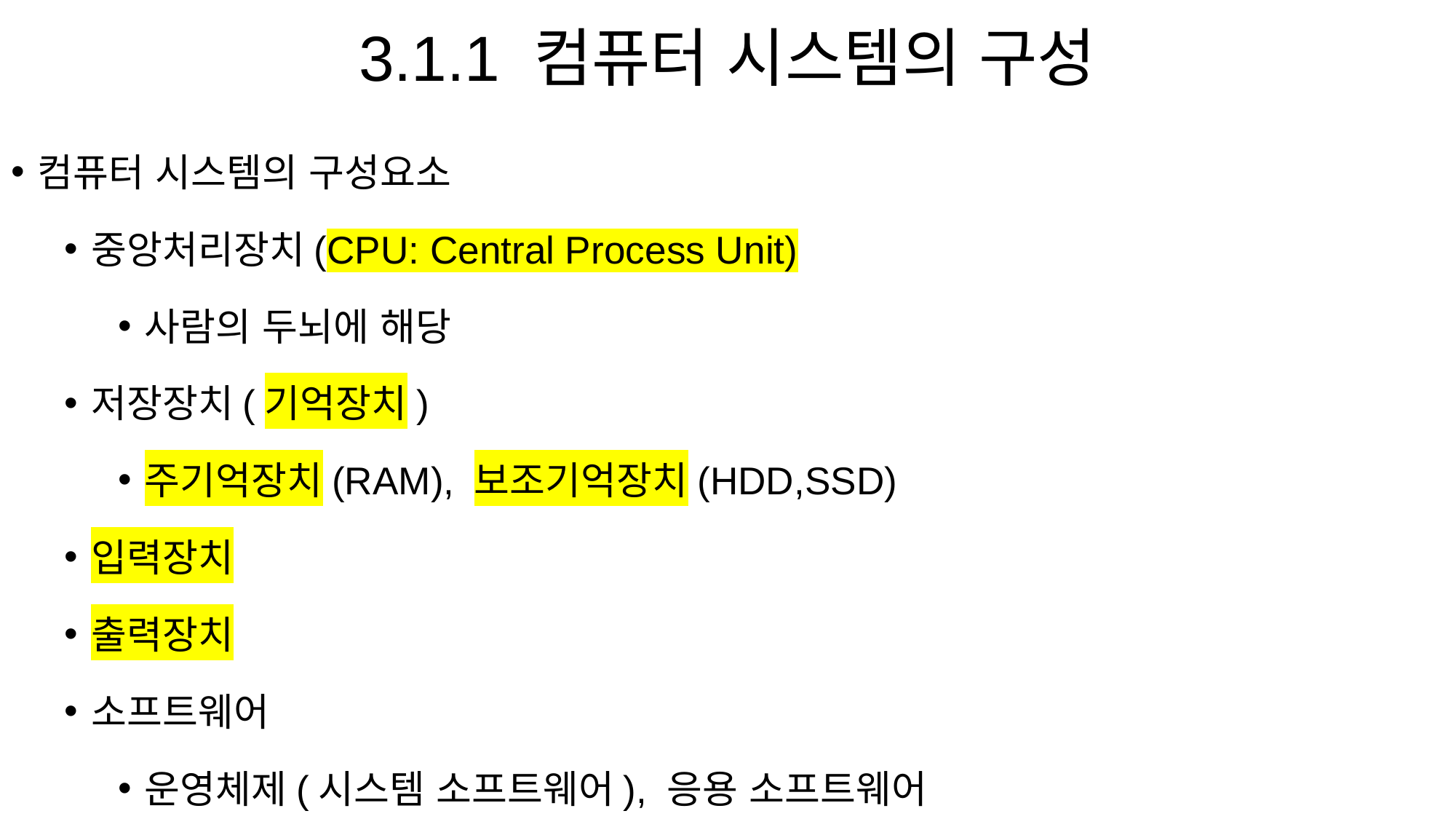

# 3.1.1 컴퓨터 시스템의 구성
컴퓨터 시스템의 구성요소
중앙처리장치(CPU: Central Process Unit)
사람의 두뇌에 해당
저장장치(기억장치)
주기억장치(RAM), 보조기억장치(HDD,SSD)
입력장치
출력장치
소프트웨어
운영체제(시스템 소프트웨어), 응용 소프트웨어